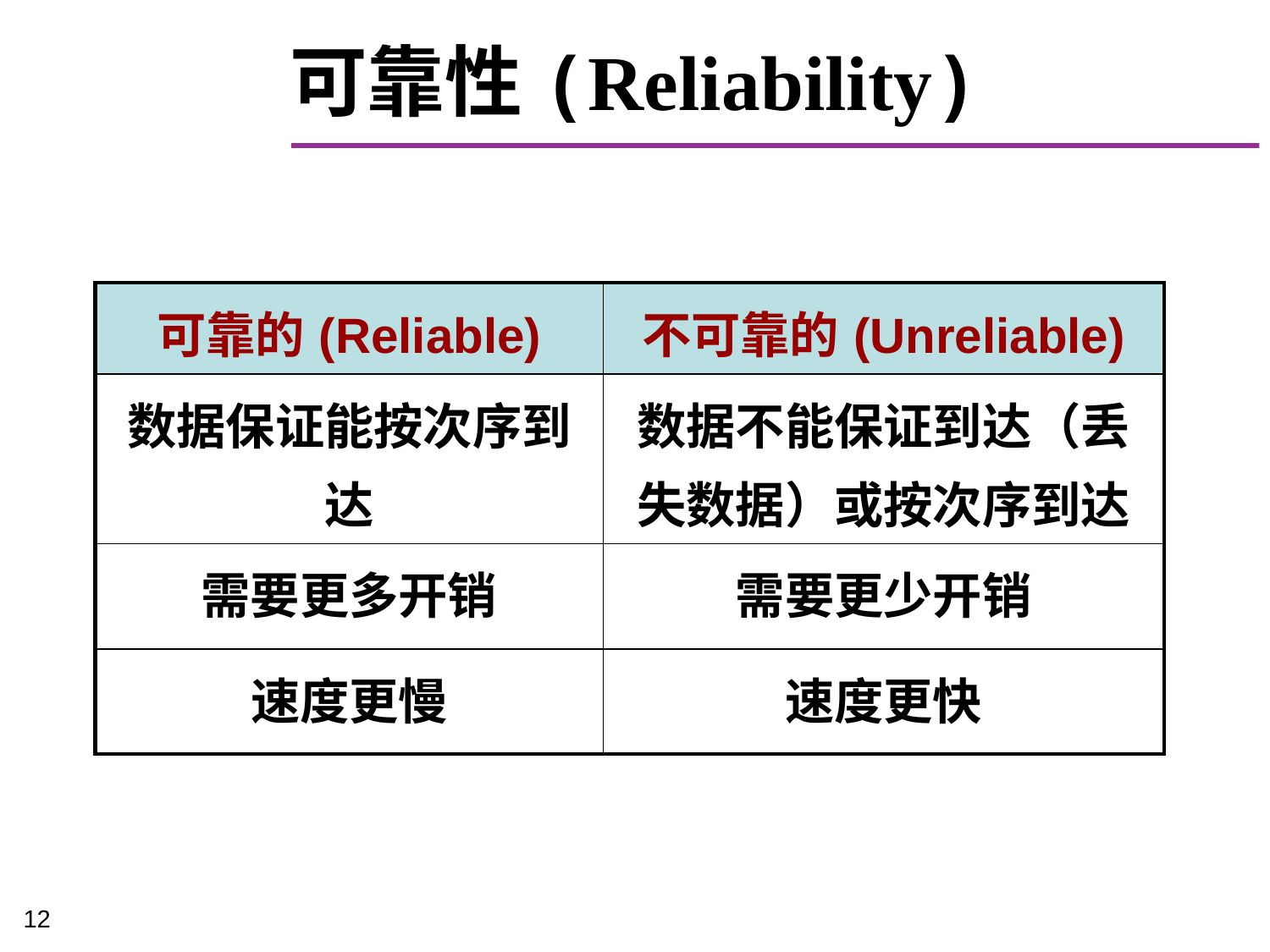

# 可靠性(Reliability)
| 可靠的(Reliable) | 不可靠的(Unreliable) |
| --- | --- |
| 数据保证能按次序到达 | 数据不能保证到达（丢失数据）或按次序到达 |
| 需要更多开销 | 需要更少开销 |
| 速度更慢 | 速度更快 |
12